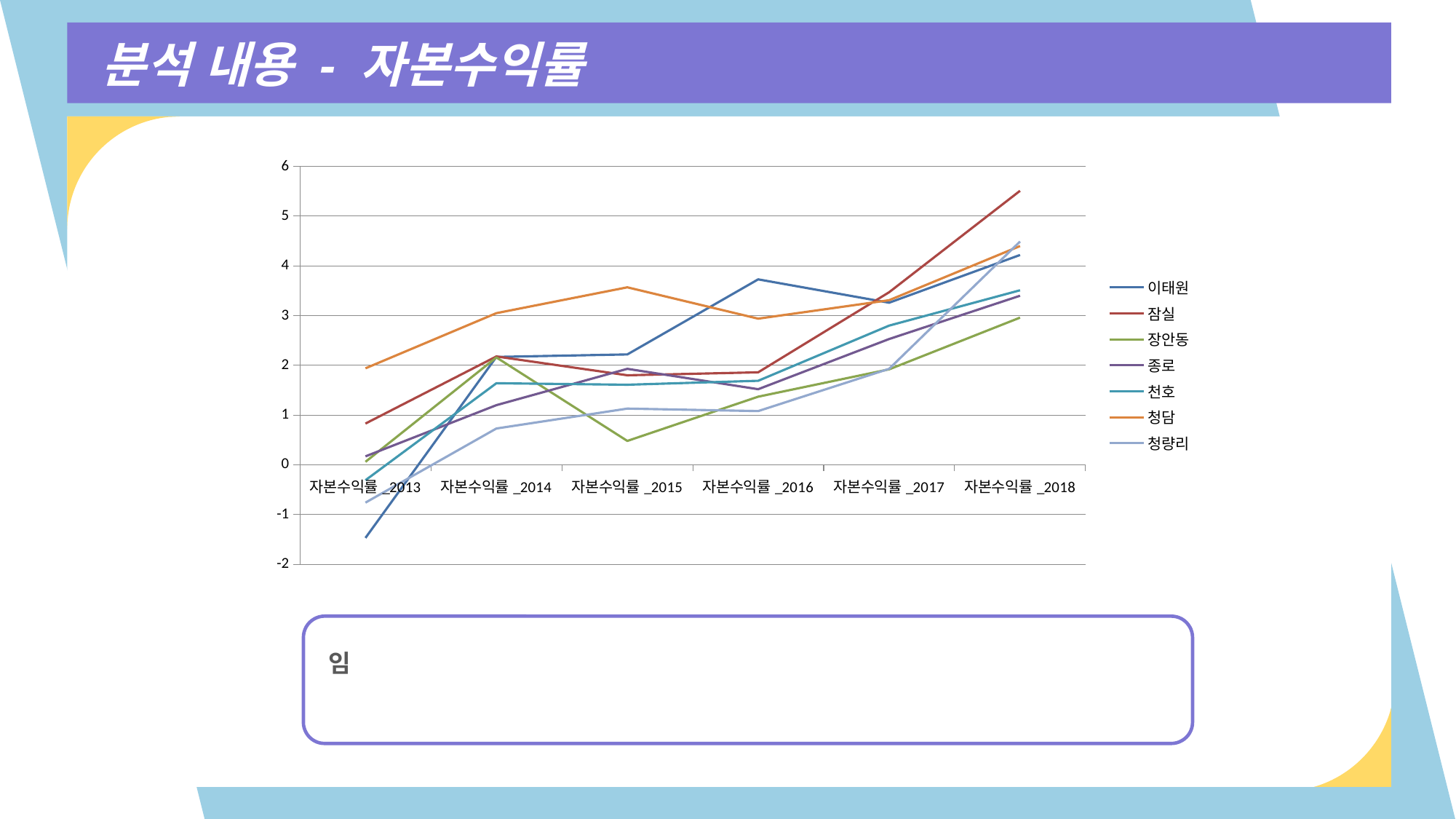

분석 내용 - 자본수익률

### Chart

| Category | 이태원 | 잠실 | 장안동 | 종로 | 천호 | 청담 | 청량리 |
|---|---|---|---|---|---|---|---|
| 자본수익률_2013 | -1.47 | 0.83 | 0.06 | 0.17 | -0.31 | 1.94 | -0.76 |
| 자본수익률_2014 | 2.17 | 2.18 | 2.16 | 1.2 | 1.64 | 3.05 | 0.73 |
| 자본수익률_2015 | 2.22 | 1.8 | 0.48 | 1.93 | 1.61 | 3.57 | 1.13 |
| 자본수익률_2016 | 3.73 | 1.86 | 1.37 | 1.52 | 1.69 | 2.94 | 1.08 |
| 자본수익률_2017 | 3.26 | 3.47 | 1.92 | 2.53 | 2.8 | 3.31 | 1.93 |
| 자본수익률_2018 | 4.22 | 5.51 | 2.96 | 3.4 | 3.51 | 4.4 | 4.49 |
임